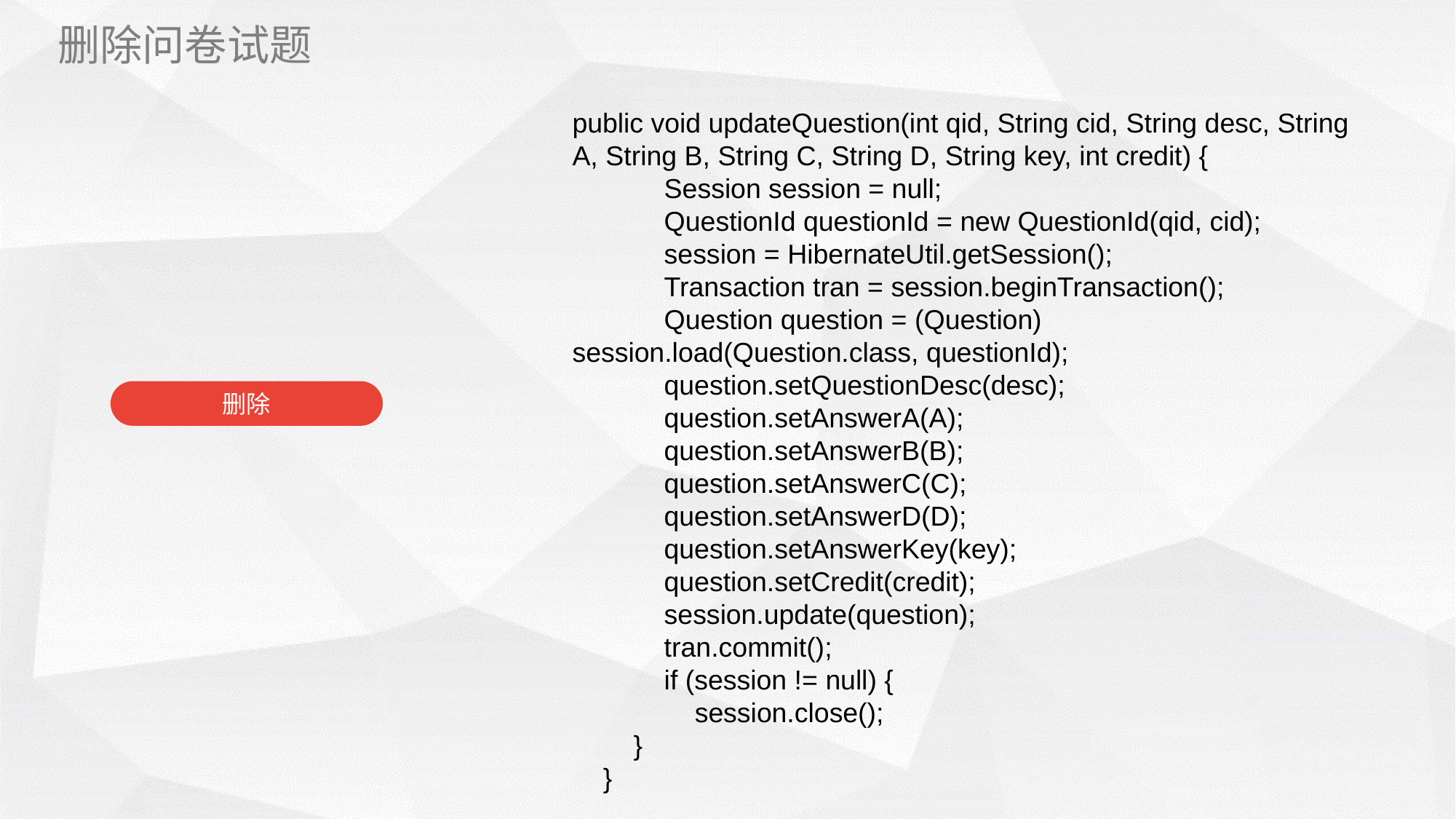

删除问卷试题
public void updateQuestion(int qid, String cid, String desc, String A, String B, String C, String D, String key, int credit) {
            Session session = null;
            QuestionId questionId = new QuestionId(qid, cid);
            session = HibernateUtil.getSession();
            Transaction tran = session.beginTransaction();
            Question question = (Question) session.load(Question.class, questionId);
            question.setQuestionDesc(desc);
            question.setAnswerA(A);
            question.setAnswerB(B);
            question.setAnswerC(C);
            question.setAnswerD(D);
            question.setAnswerKey(key);
            question.setCredit(credit);
            session.update(question);
            tran.commit();
            if (session != null) {
                session.close();
        }
    }
删除